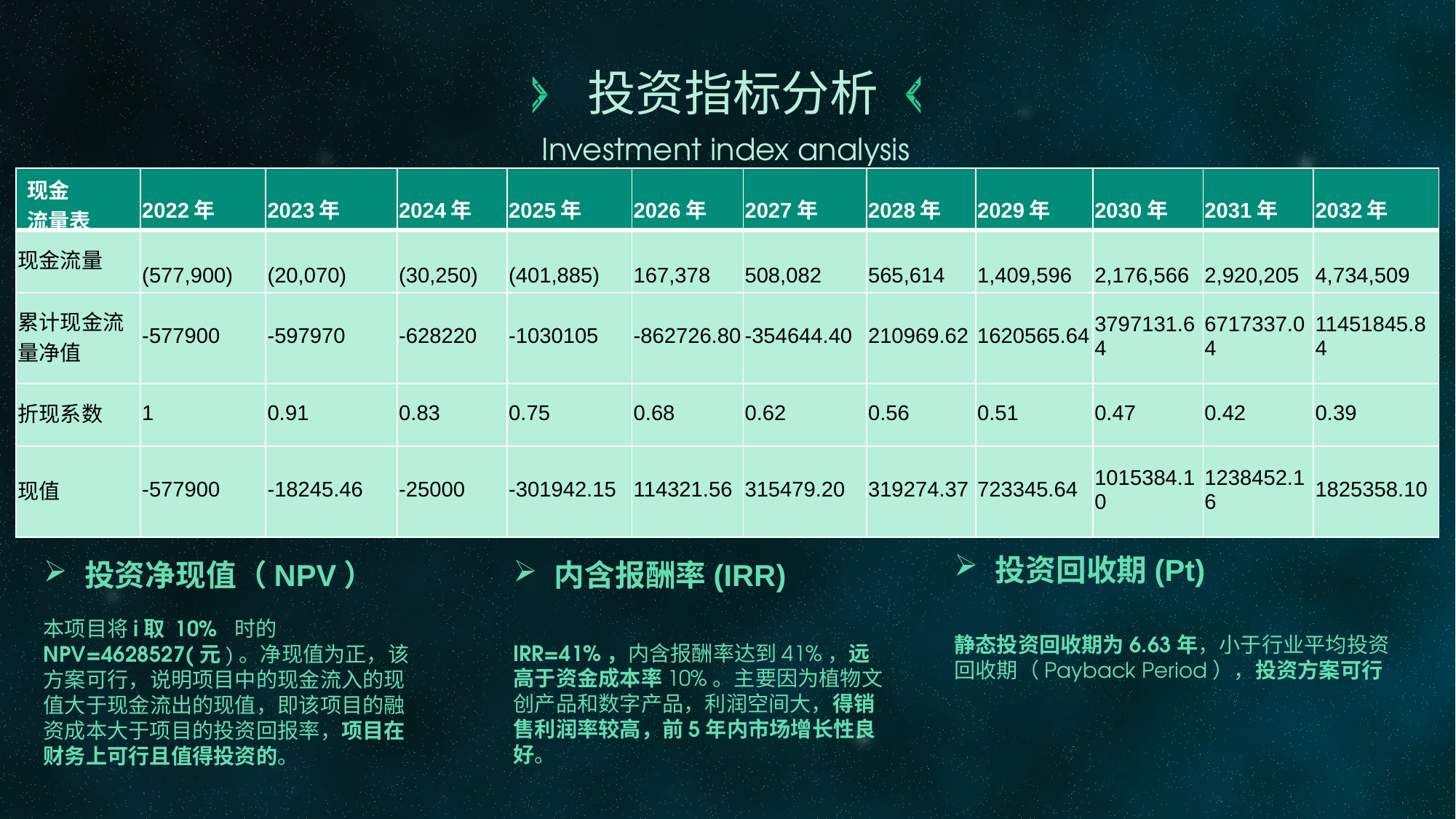

投资指标分析

Investment index analysis
| 现金 流量表 | 2022年 | 2023年 | 2024年 | 2025年 | 2026年 | 2027年 | 2028年 | 2029年 | 2030年 | 2031年 | 2032年 |
| --- | --- | --- | --- | --- | --- | --- | --- | --- | --- | --- | --- |
| 现金流量 | (577,900) | (20,070) | (30,250) | (401,885) | 167,378 | 508,082 | 565,614 | 1,409,596 | 2,176,566 | 2,920,205 | 4,734,509 |
| 累计现金流 量净值 | -577900 | -597970 | -628220 | -1030105 | -862726.80 | -354644.40 | 210969.62 | 1620565.64 | 3797131.64 | 6717337.04 | 11451845.84 |
| 折现系数 | 1 | 0.91 | 0.83 | 0.75 | 0.68 | 0.62 | 0.56 | 0.51 | 0.47 | 0.42 | 0.39 |
| 现值 | -577900 | -18245.46 | -25000 | -301942.15 | 114321.56 | 315479.20 | 319274.37 | 723345.64 | 1015384.10 | 1238452.16 | 1825358.10 |
投资回收期(Pt)
静态投资回收期为6.63年，小于行业平均投资回收期（Payback Period），投资方案可行
投资净现值（NPV）
本项目将i取 10%  时的NPV=4628527(元)。净现值为正，该方案可行，说明项目中的现金流入的现值大于现金流出的现值，即该项目的融资成本大于项目的投资回报率，项目在财务上可行且值得投资的。
内含报酬率(IRR)
IRR=41%，内含报酬率达到41%，远高于资金成本率10%。主要因为植物文创产品和数字产品，利润空间大，得销售利润率较高，前5年内市场增长性良好。